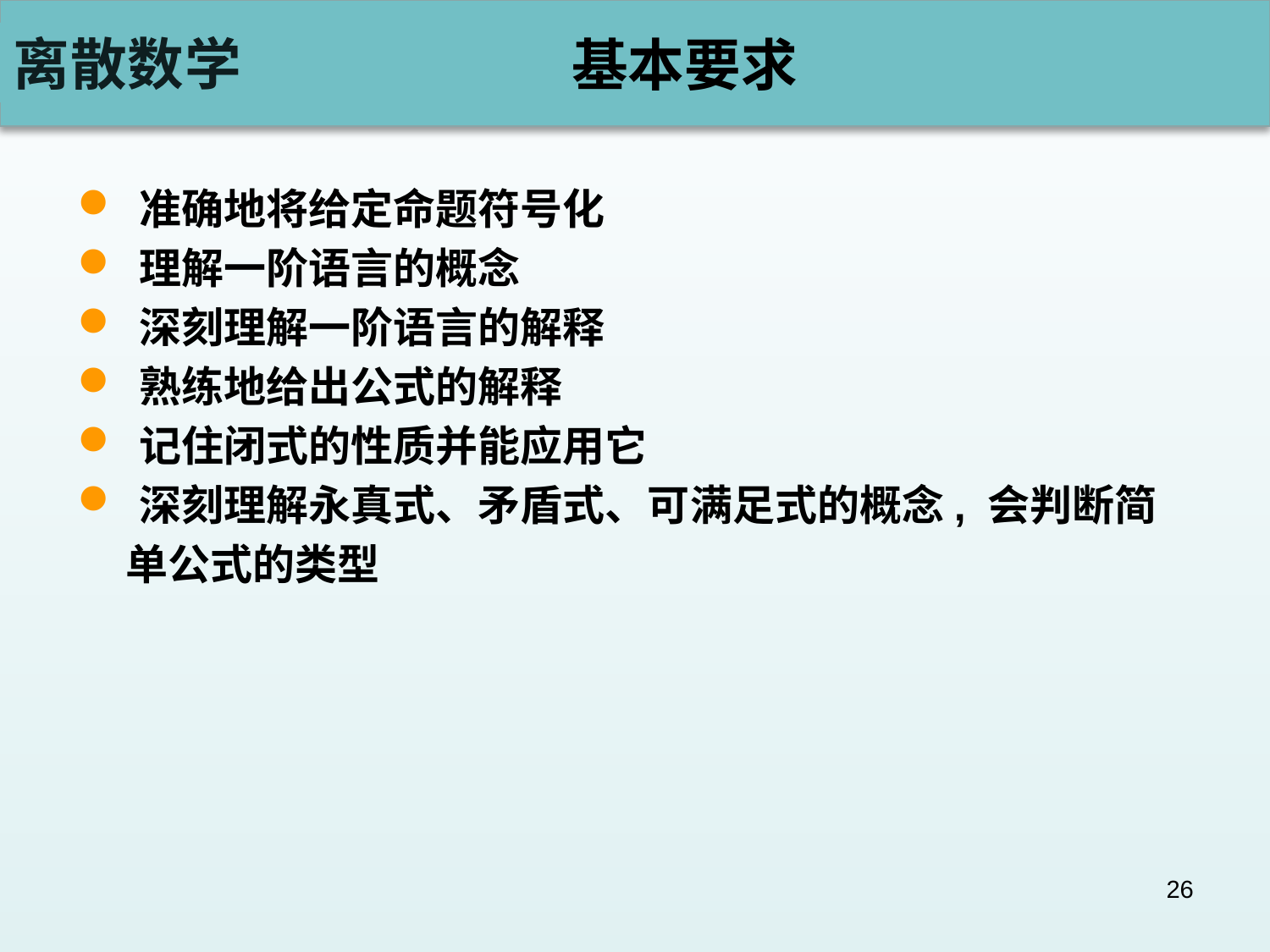

# 基本要求
 准确地将给定命题符号化
 理解一阶语言的概念
 深刻理解一阶语言的解释
 熟练地给出公式的解释
 记住闭式的性质并能应用它
 深刻理解永真式、矛盾式、可满足式的概念, 会判断简
    单公式的类型
26